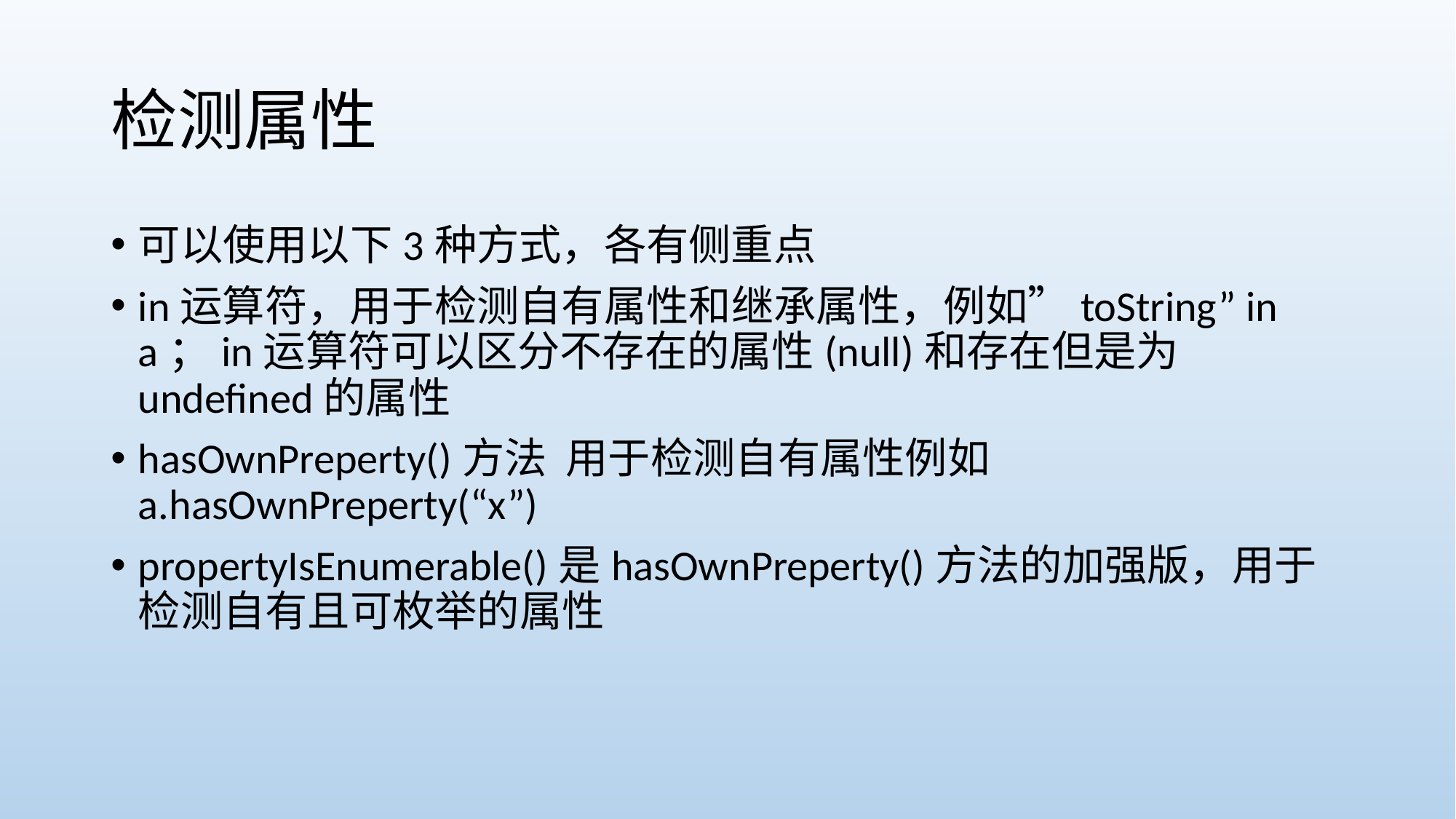

# 检测属性
可以使用以下3种方式，各有侧重点
in运算符，用于检测自有属性和继承属性，例如”toString” in a；in运算符可以区分不存在的属性(null)和存在但是为undefined的属性
hasOwnPreperty()方法  用于检测自有属性例如 a.hasOwnPreperty(“x”)
propertyIsEnumerable()是hasOwnPreperty()方法的加强版，用于检测自有且可枚举的属性